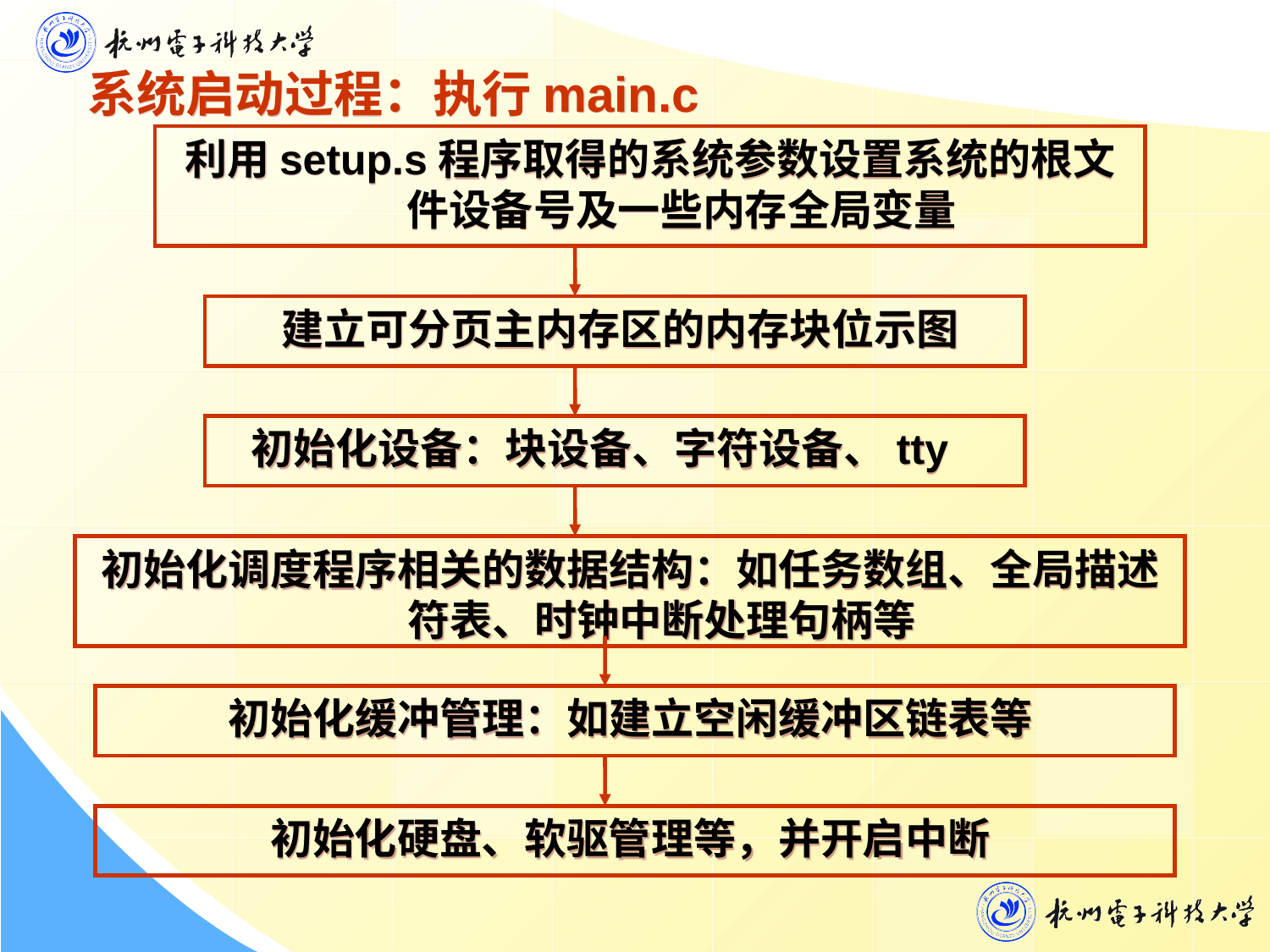

系统启动过程：执行main.c
利用setup.s程序取得的系统参数设置系统的根文件设备号及一些内存全局变量

建立可分页主内存区的内存块位示图

初始化设备：块设备、字符设备、tty

初始化调度程序相关的数据结构：如任务数组、全局描述符表、时钟中断处理句柄等

初始化缓冲管理：如建立空闲缓冲区链表等

初始化硬盘、软驱管理等，并开启中断